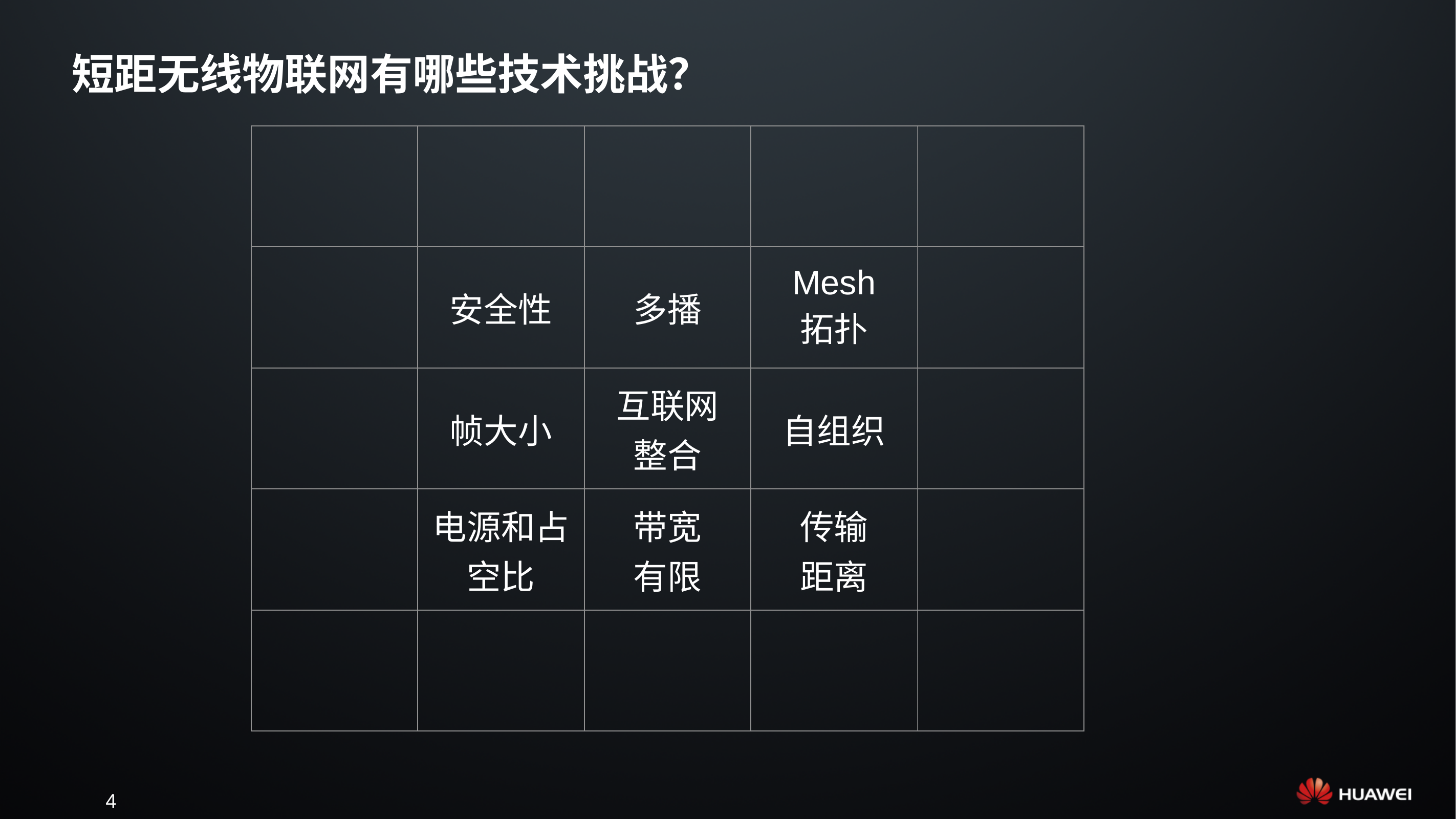

# 短距无线物联网有哪些技术挑战？
|  |  |  |  |  |
| --- | --- | --- | --- | --- |
|  | 安全性 | 多播 | Mesh 拓扑 |  |
|  | 帧大小 | 互联网 整合 | 自组织 |  |
|  | 电源和占空比 | 带宽 有限 | 传输 距离 |  |
|  |  |  |  |  |